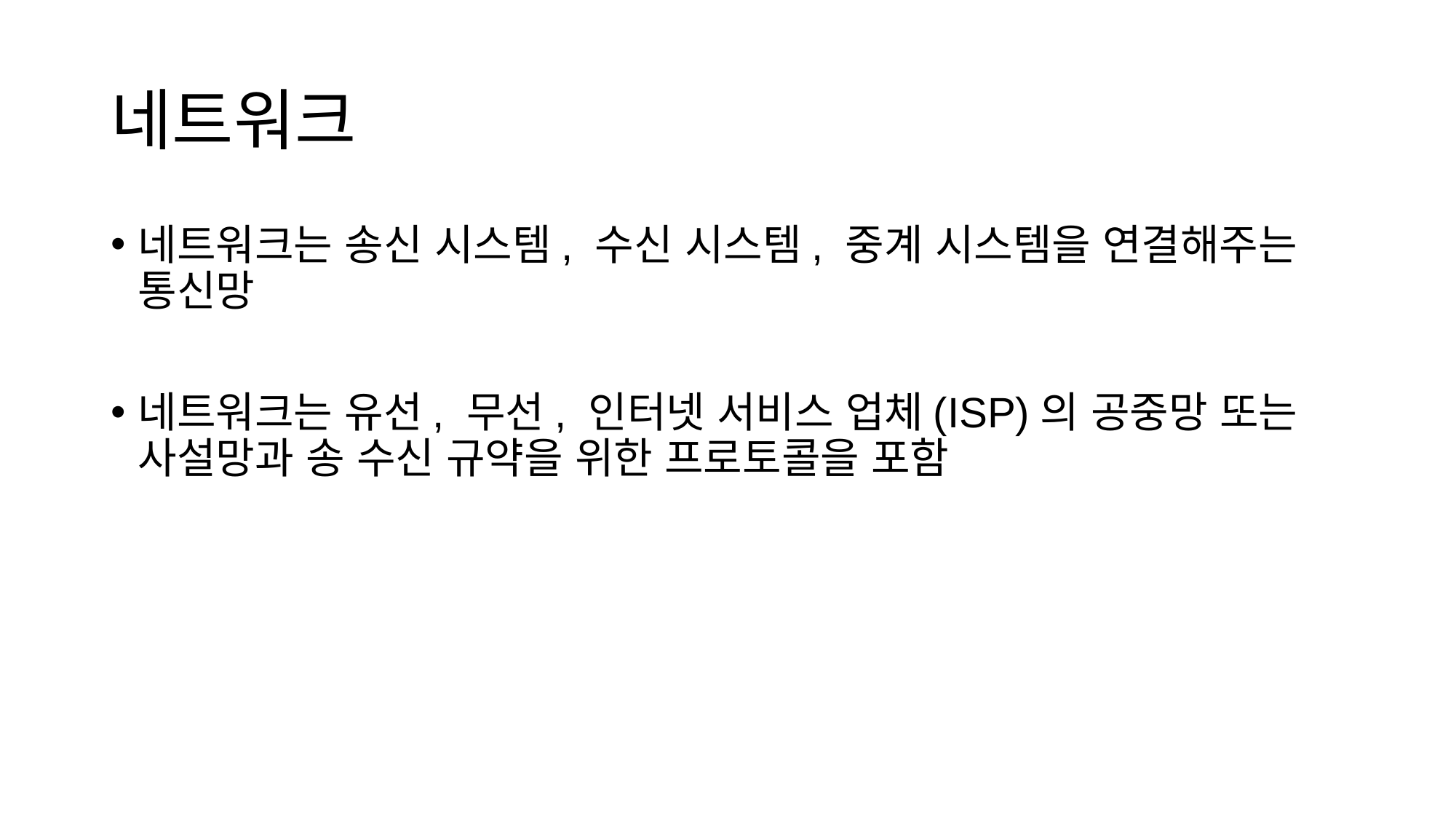

# 네트워크
네트워크는 송신 시스템, 수신 시스템, 중계 시스템을 연결해주는 통신망

네트워크는 유선, 무선, 인터넷 서비스 업체(ISP)의 공중망 또는 사설망과 송 수신 규약을 위한 프로토콜을 포함